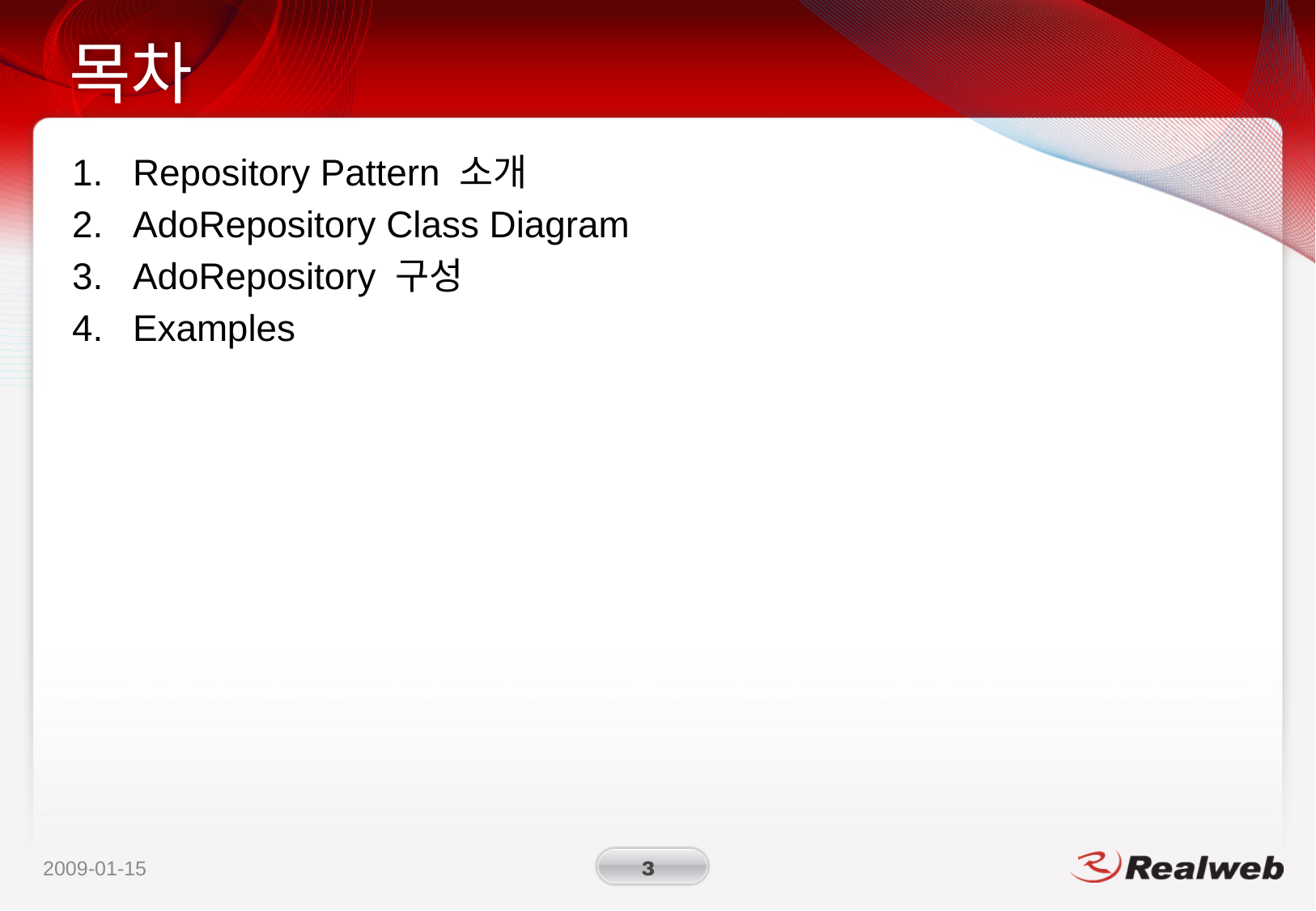

Repository Pattern 소개
AdoRepository Class Diagram
AdoRepository 구성
Examples

2009-01-15
3